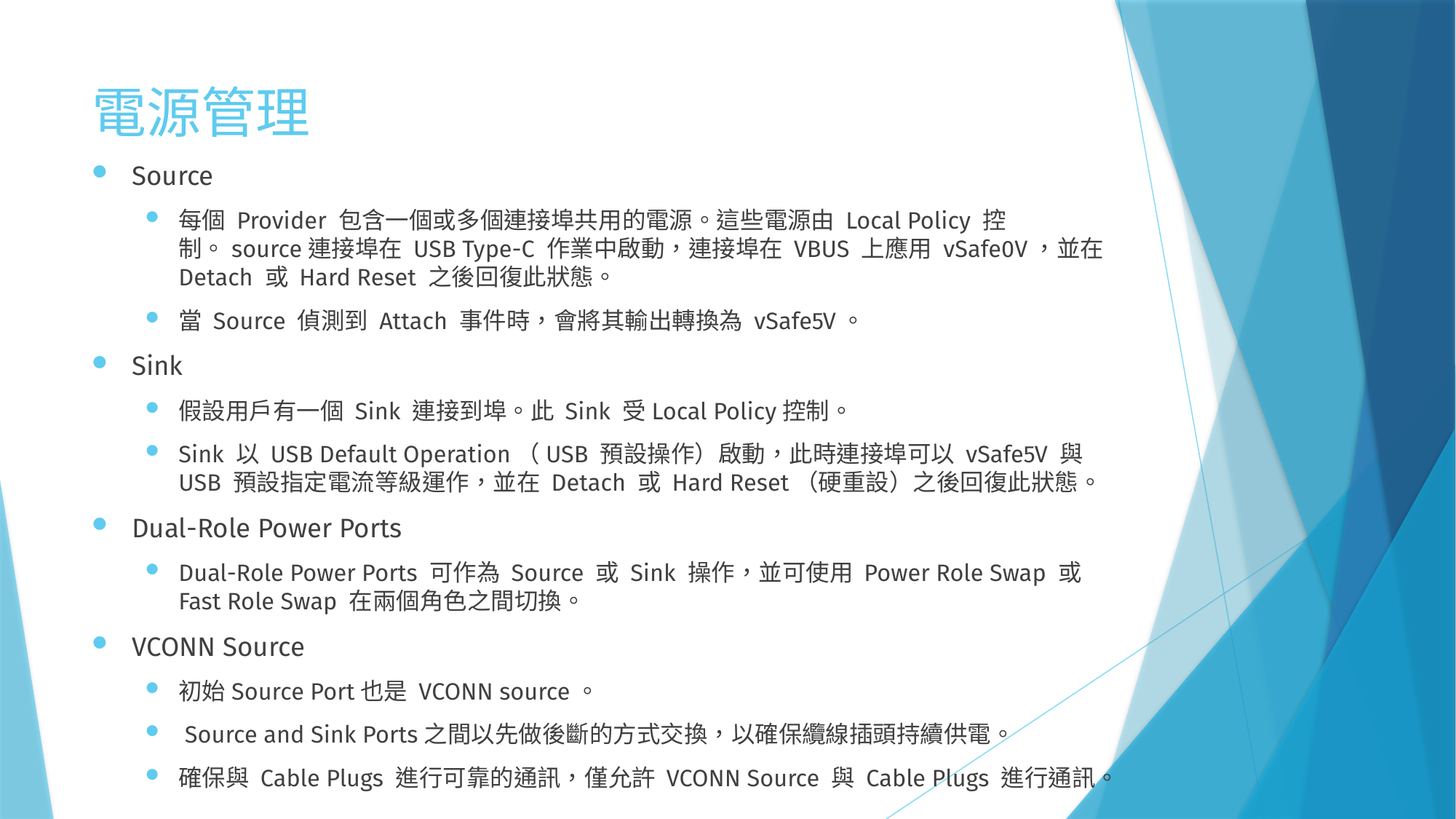

# 電源管理
Source
每個 Provider 包含一個或多個連接埠共用的電源。這些電源由 Local Policy 控制。source連接埠在 USB Type-C 作業中啟動，連接埠在 VBUS 上應用 vSafe0V，並在 Detach 或 Hard Reset 之後回復此狀態。
當 Source 偵測到 Attach 事件時，會將其輸出轉換為 vSafe5V。
Sink
假設用戶有一個 Sink 連接到埠。此 Sink 受Local Policy控制。
Sink 以 USB Default Operation（USB 預設操作）啟動，此時連接埠可以 vSafe5V 與 USB 預設指定電流等級運作，並在 Detach 或 Hard Reset（硬重設）之後回復此狀態。
Dual-Role Power Ports
Dual-Role Power Ports 可作為 Source 或 Sink 操作，並可使用 Power Role Swap 或 Fast Role Swap 在兩個角色之間切換。
VCONN Source
初始Source Port也是 VCONN source。
 Source and Sink Ports之間以先做後斷的方式交換，以確保纜線插頭持續供電。
確保與 Cable Plugs 進行可靠的通訊，僅允許 VCONN Source 與 Cable Plugs 進行通訊。